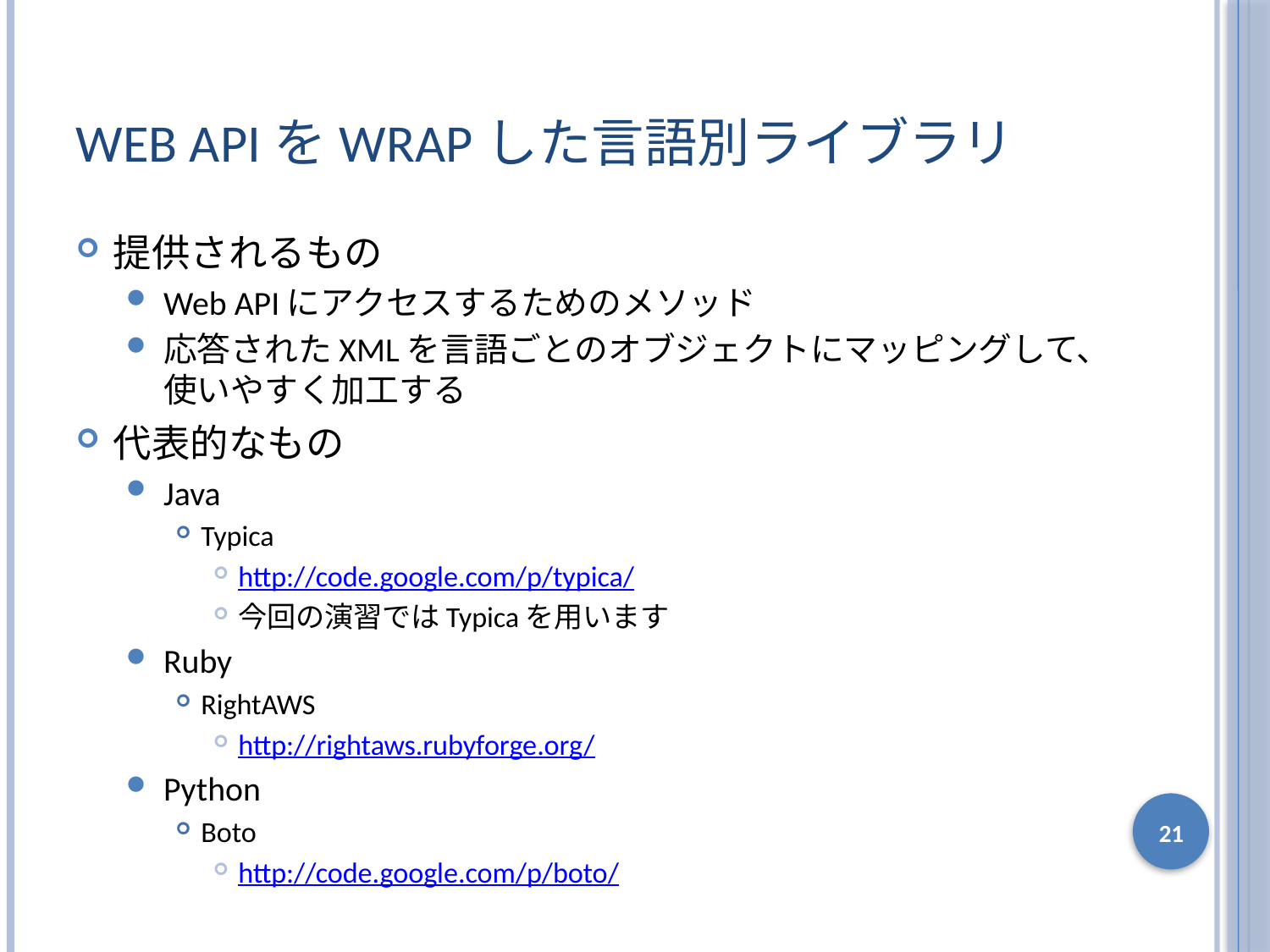

# Web APIをWrapした言語別ライブラリ
提供されるもの
Web APIにアクセスするためのメソッド
応答されたXMLを言語ごとのオブジェクトにマッピングして、使いやすく加工する
代表的なもの
Java
Typica
http://code.google.com/p/typica/
今回の演習ではTypicaを用います
Ruby
RightAWS
http://rightaws.rubyforge.org/
Python
Boto
http://code.google.com/p/boto/
21